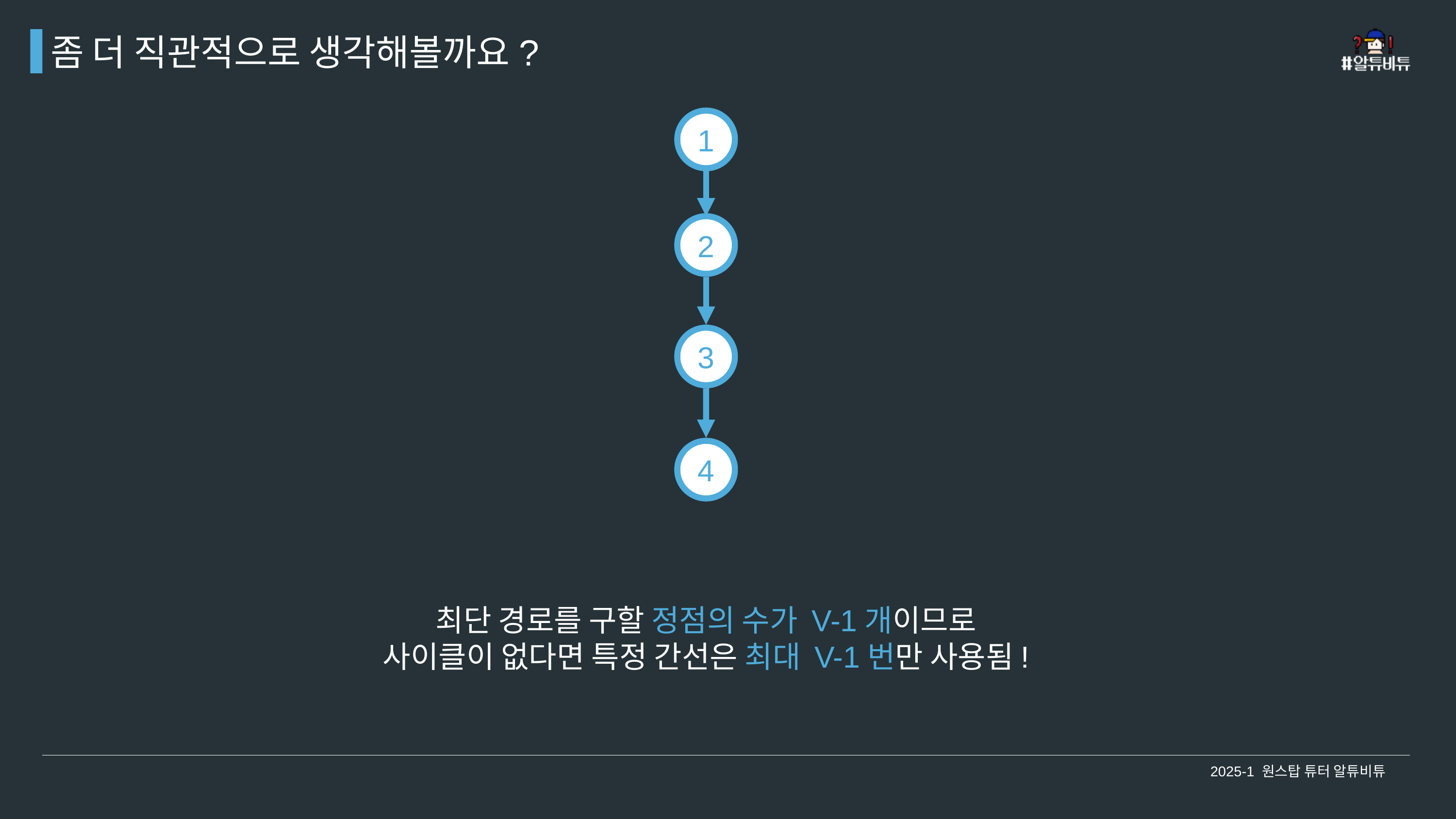

좀 더 직관적으로 생각해볼까요?

1

2

3

4
최단 경로를 구할 정점의 수가 V-1개이므로
사이클이 없다면 특정 간선은 최대 V-1번만 사용됨!